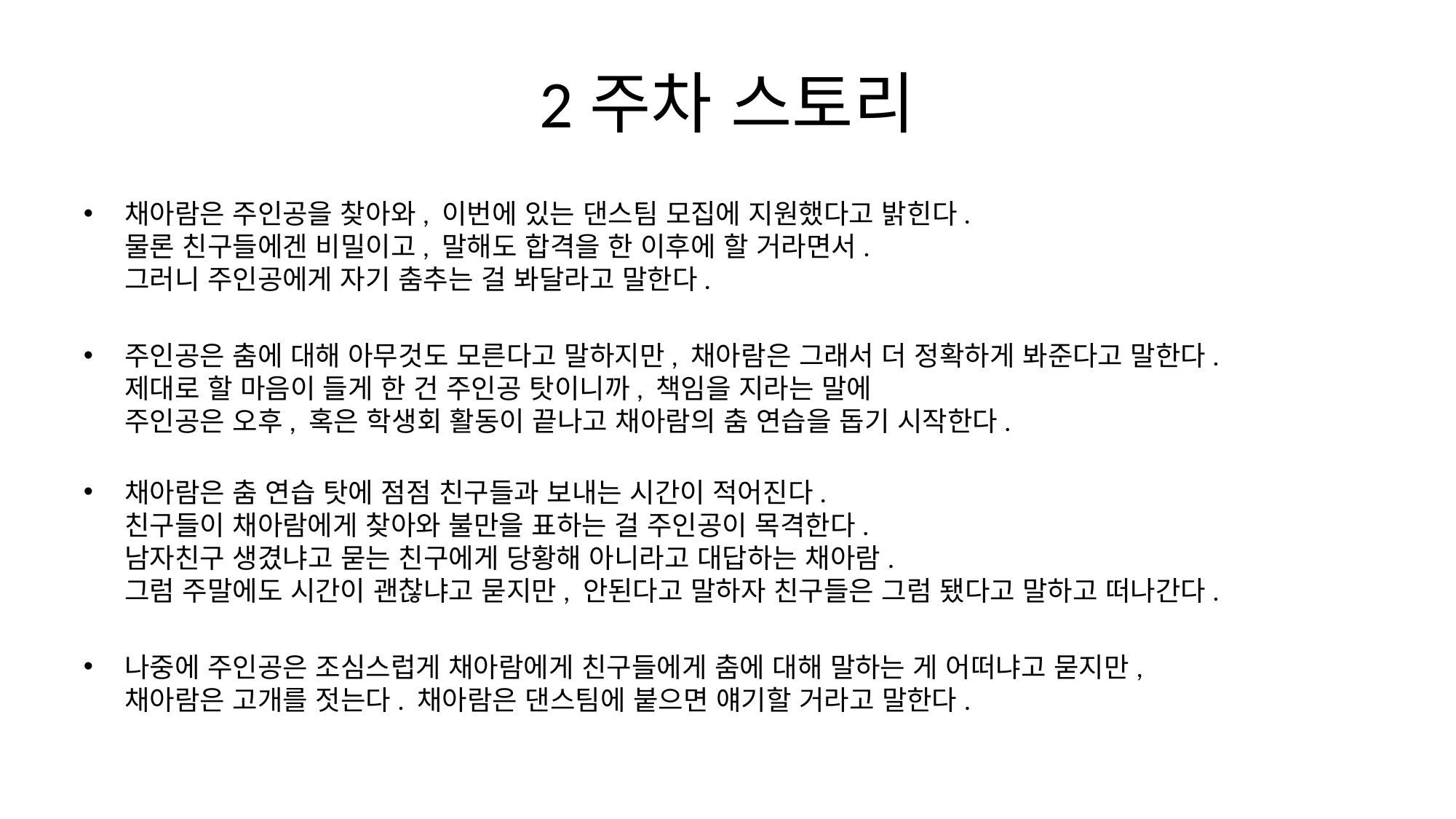

# 2주차 스토리
채아람은 주인공을 찾아와, 이번에 있는 댄스팀 모집에 지원했다고 밝힌다.
물론 친구들에겐 비밀이고, 말해도 합격을 한 이후에 할 거라면서.
그러니 주인공에게 자기 춤추는 걸 봐달라고 말한다.

주인공은 춤에 대해 아무것도 모른다고 말하지만, 채아람은 그래서 더 정확하게 봐준다고 말한다.
제대로 할 마음이 들게 한 건 주인공 탓이니까, 책임을 지라는 말에
주인공은 오후, 혹은 학생회 활동이 끝나고 채아람의 춤 연습을 돕기 시작한다.
채아람은 춤 연습 탓에 점점 친구들과 보내는 시간이 적어진다.
친구들이 채아람에게 찾아와 불만을 표하는 걸 주인공이 목격한다.
남자친구 생겼냐고 묻는 친구에게 당황해 아니라고 대답하는 채아람.
그럼 주말에도 시간이 괜찮냐고 묻지만, 안된다고 말하자 친구들은 그럼 됐다고 말하고 떠나간다.

나중에 주인공은 조심스럽게 채아람에게 친구들에게 춤에 대해 말하는 게 어떠냐고 묻지만,
채아람은 고개를 젓는다. 채아람은 댄스팀에 붙으면 얘기할 거라고 말한다.